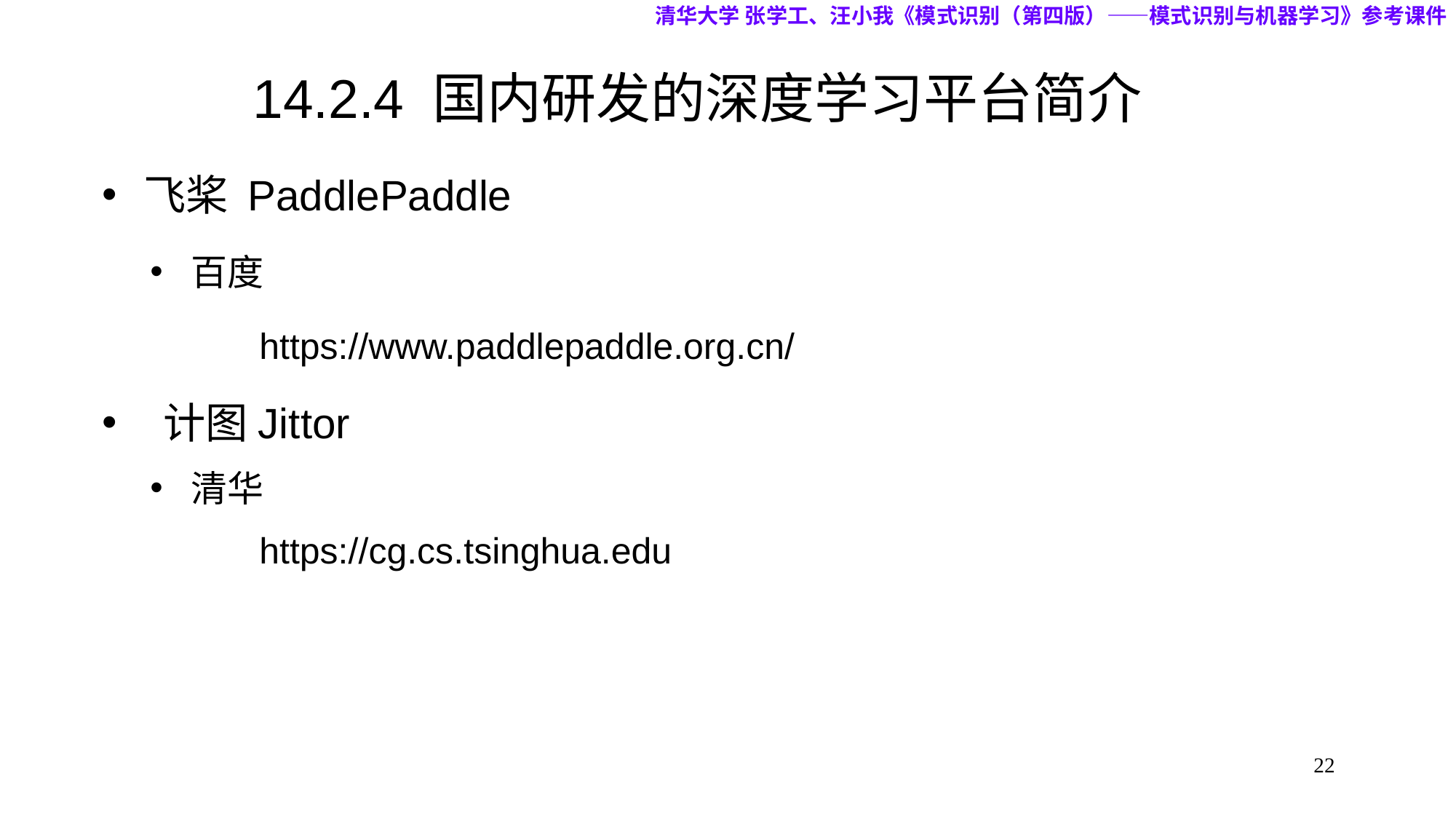

清华大学 张学工、汪小我《模式识别（第四版）——模式识别与机器学习》参考课件
14.2.4 国内研发的深度学习平台简介
飞桨 PaddlePaddle
百度
	https://www.paddlepaddle.org.cn/
 计图Jittor
清华
	https://cg.cs.tsinghua.edu

22